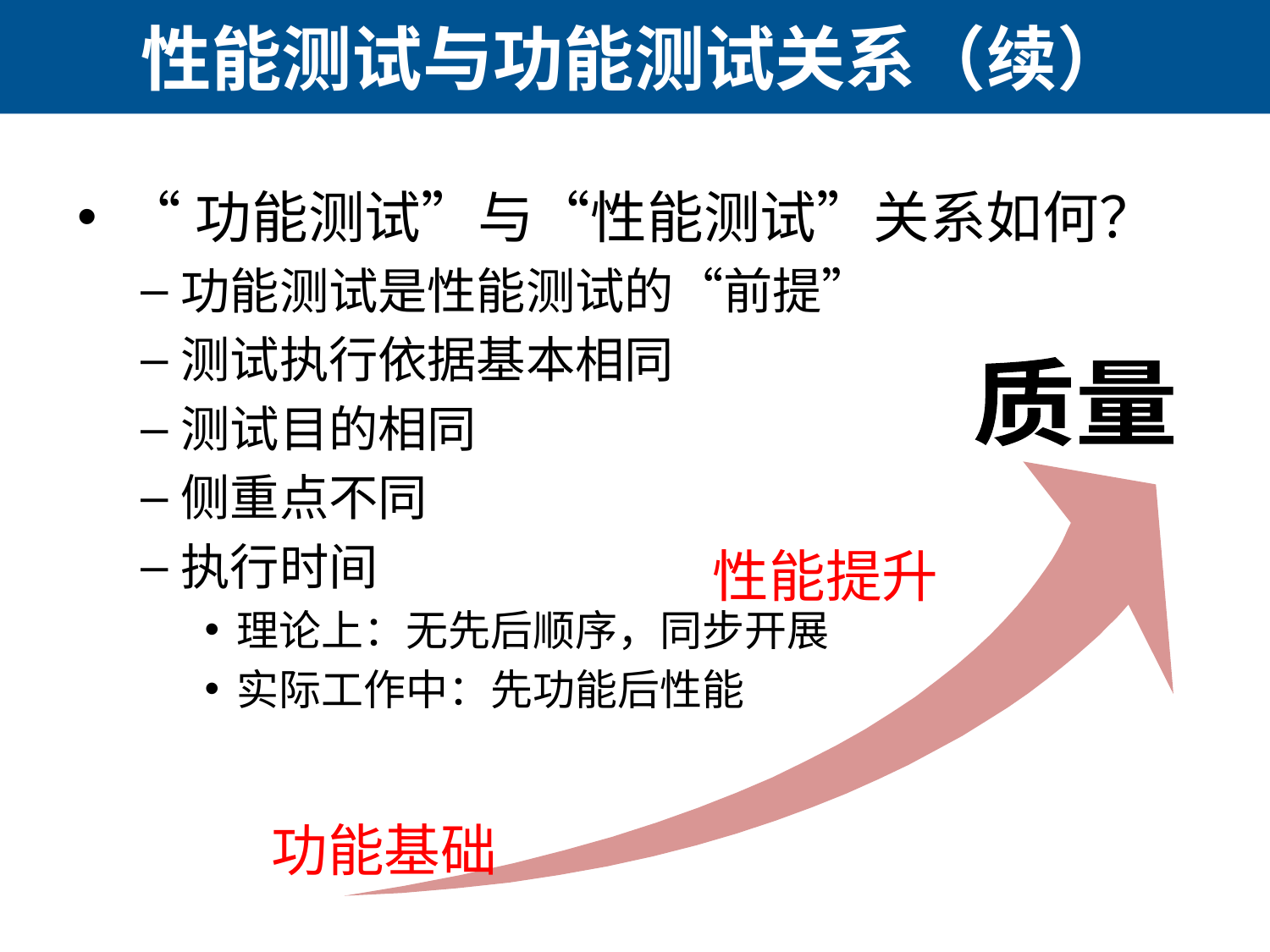

# 性能测试与功能测试关系（续）
“功能测试”与“性能测试”关系如何？
功能测试是性能测试的“前提”
测试执行依据基本相同
测试目的相同
侧重点不同
执行时间
理论上：无先后顺序，同步开展
实际工作中：先功能后性能

质量
性能提升
功能基础